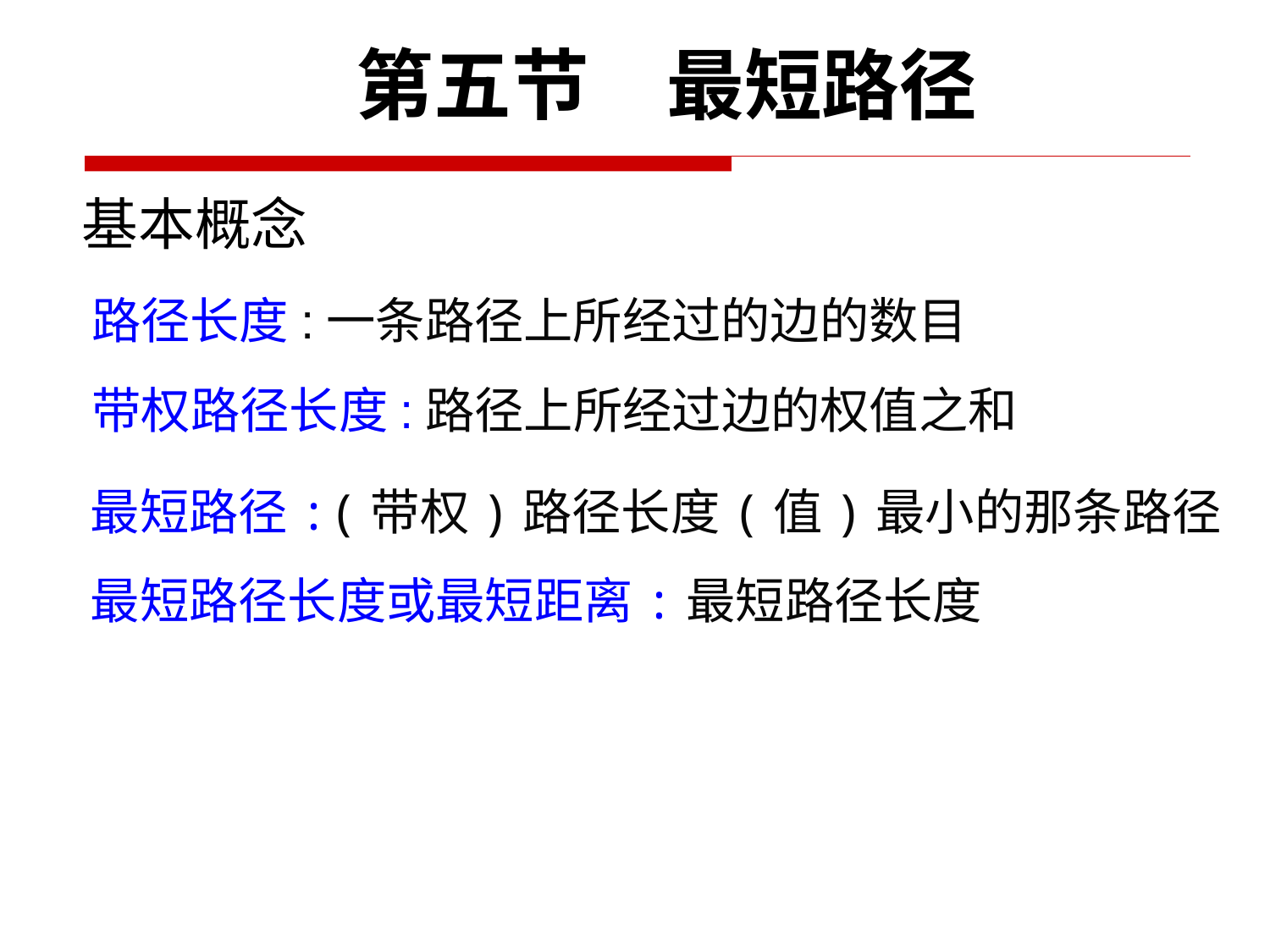

第五节　最短路径
# 基本概念
路径长度:一条路径上所经过的边的数目
带权路径长度:路径上所经过边的权值之和

最短路径:(带权)路径长度(值)最小的那条路径
最短路径长度或最短距离:最短路径长度